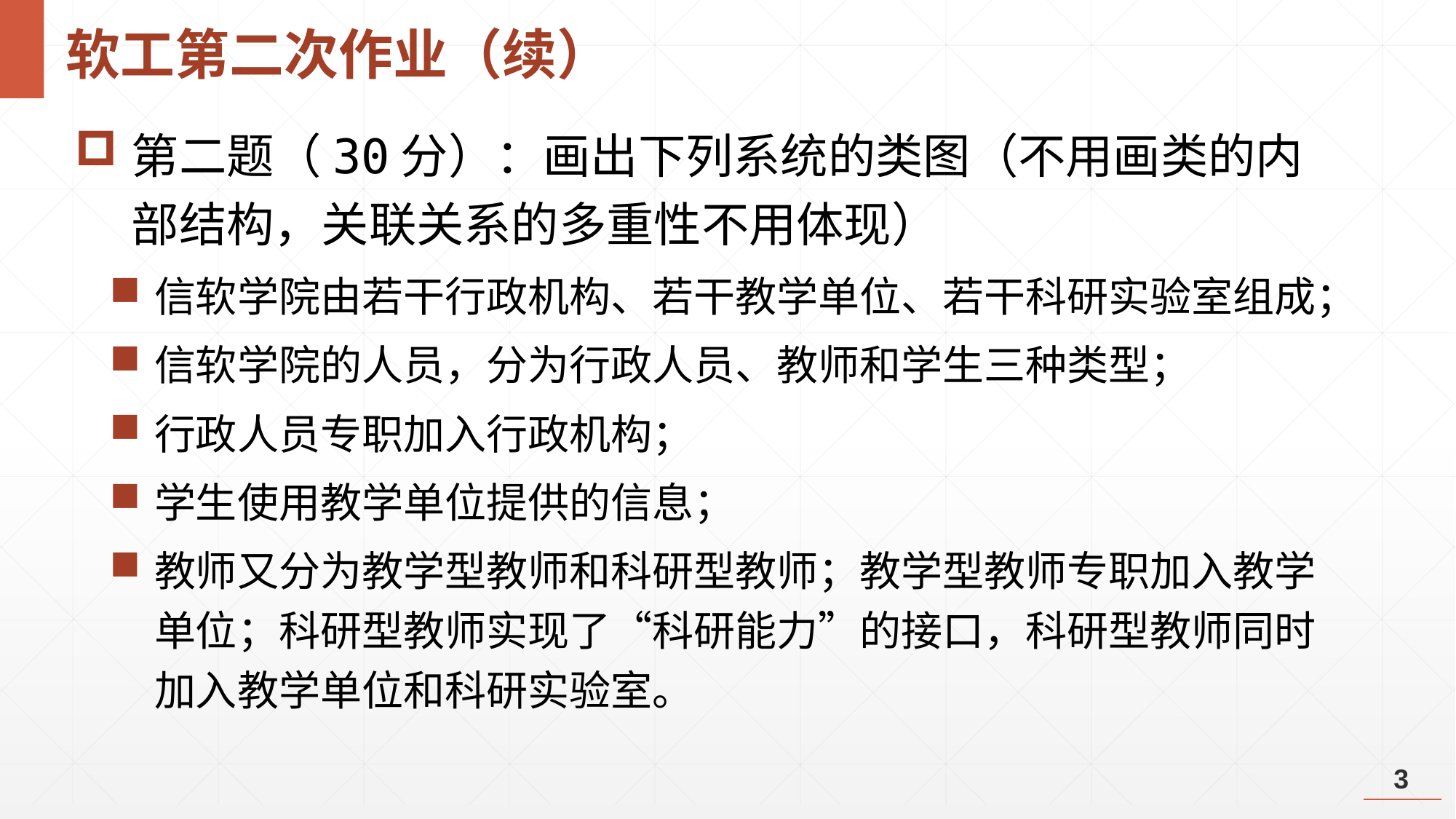

# 软工第二次作业（续）
第二题（30分）：画出下列系统的类图（不用画类的内部结构，关联关系的多重性不用体现）
信软学院由若干行政机构、若干教学单位、若干科研实验室组成；
信软学院的人员，分为行政人员、教师和学生三种类型；
行政人员专职加入行政机构；
学生使用教学单位提供的信息；
教师又分为教学型教师和科研型教师；教学型教师专职加入教学单位；科研型教师实现了“科研能力”的接口，科研型教师同时加入教学单位和科研实验室。
3